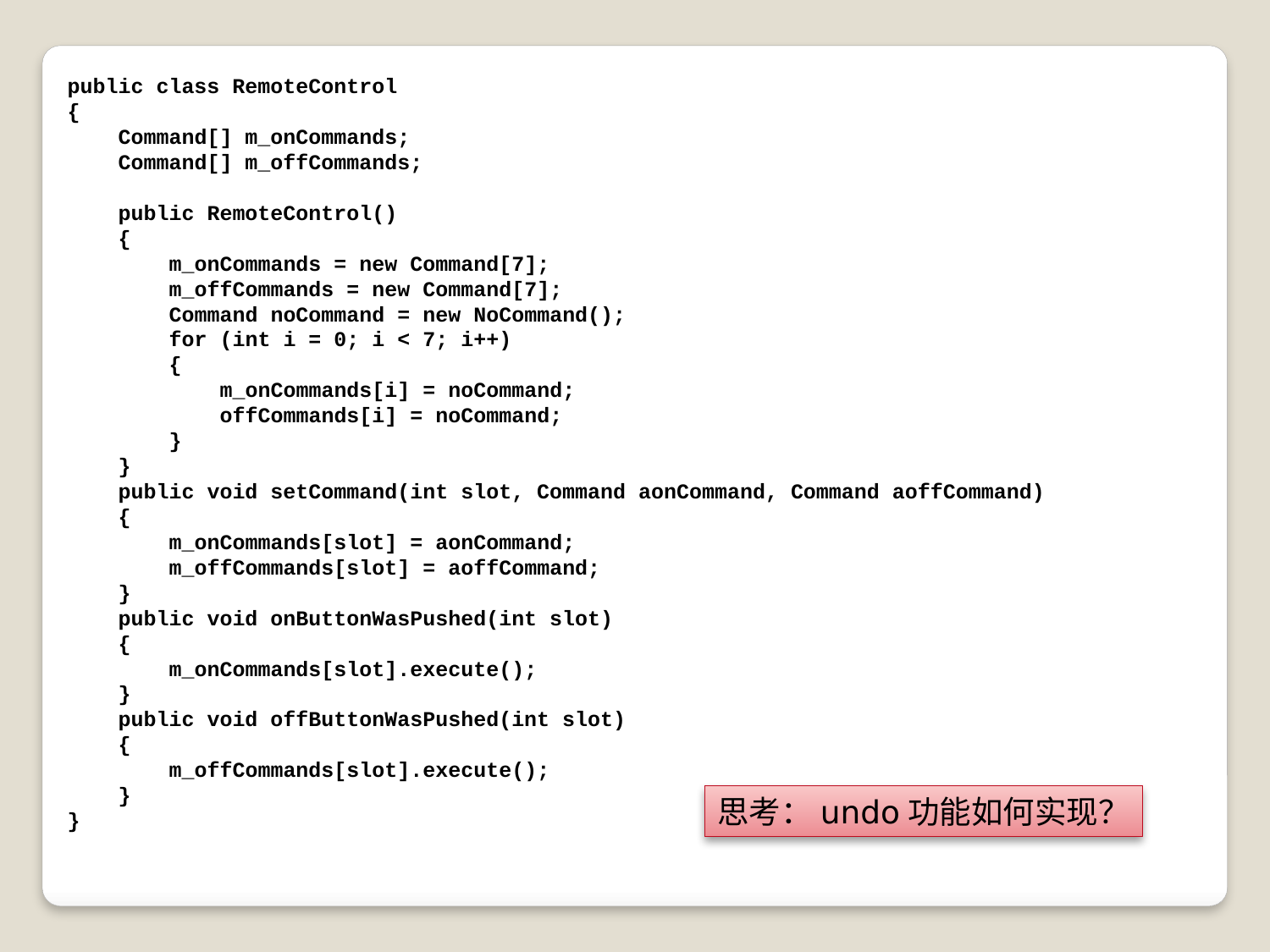

public class RemoteControl
{
    Command[] m_onCommands;
    Command[] m_offCommands;

    public RemoteControl()
    {
        m_onCommands = new Command[7];
        m_offCommands = new Command[7];
        Command noCommand = new NoCommand();
        for (int i = 0; i < 7; i++)
        {
            m_onCommands[i] = noCommand;
            offCommands[i] = noCommand;
        }
    }
    public void setCommand(int slot, Command aonCommand, Command aoffCommand)
    {
        m_onCommands[slot] = aonCommand;
        m_offCommands[slot] = aoffCommand;
    }
    public void onButtonWasPushed(int slot)
    {
        m_onCommands[slot].execute();
    }
    public void offButtonWasPushed(int slot)
    {
        m_offCommands[slot].execute();
    }
}
思考：undo功能如何实现？